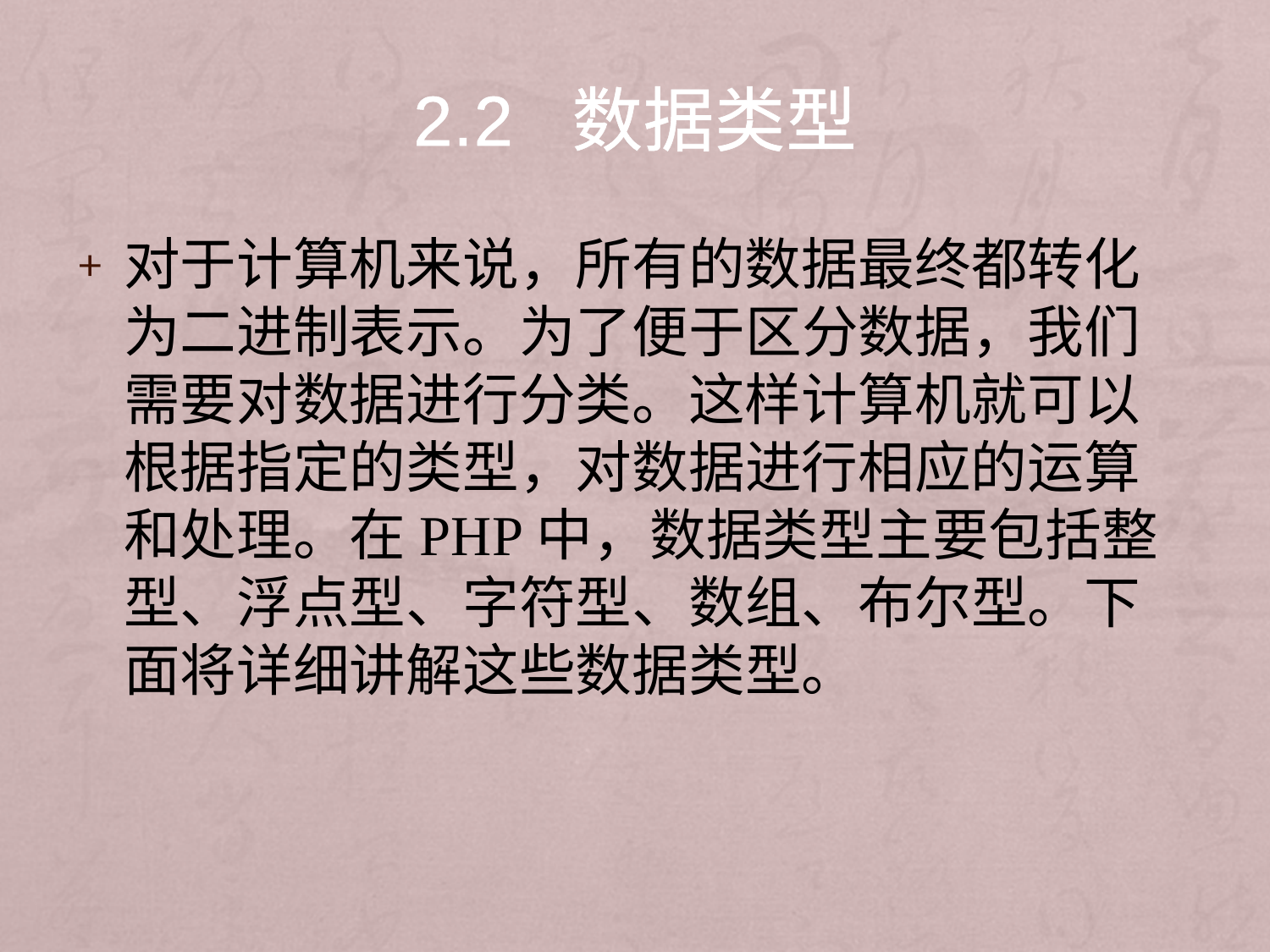

# 2.2  数据类型
对于计算机来说，所有的数据最终都转化为二进制表示。为了便于区分数据，我们需要对数据进行分类。这样计算机就可以根据指定的类型，对数据进行相应的运算和处理。在PHP中，数据类型主要包括整型、浮点型、字符型、数组、布尔型。下面将详细讲解这些数据类型。